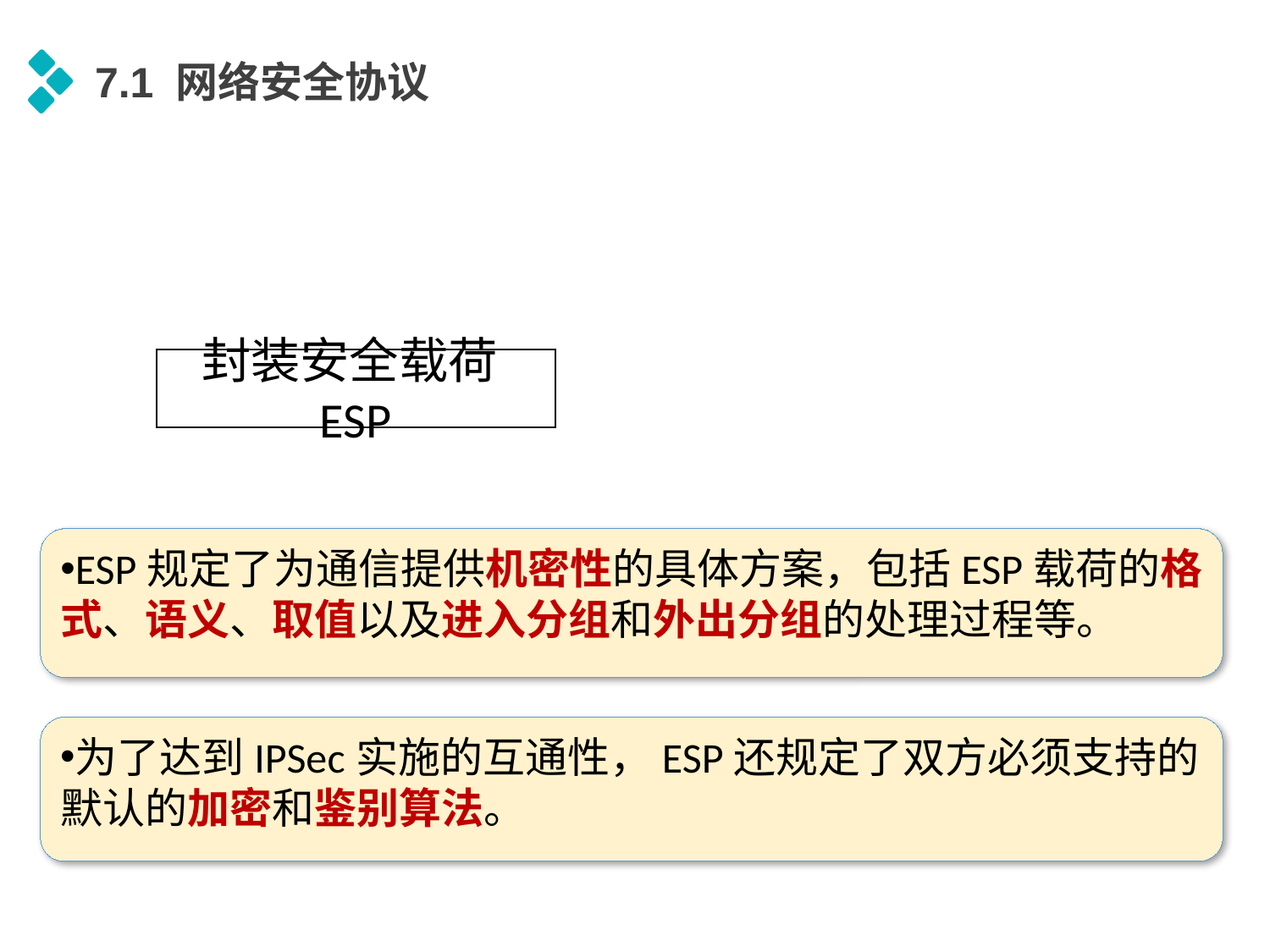

7.1 网络安全协议

封装安全载荷ESP
ESP规定了为通信提供机密性的具体方案，包括ESP载荷的格式、语义、取值以及进入分组和外出分组的处理过程等。
为了达到IPSec实施的互通性，ESP还规定了双方必须支持的默认的加密和鉴别算法。